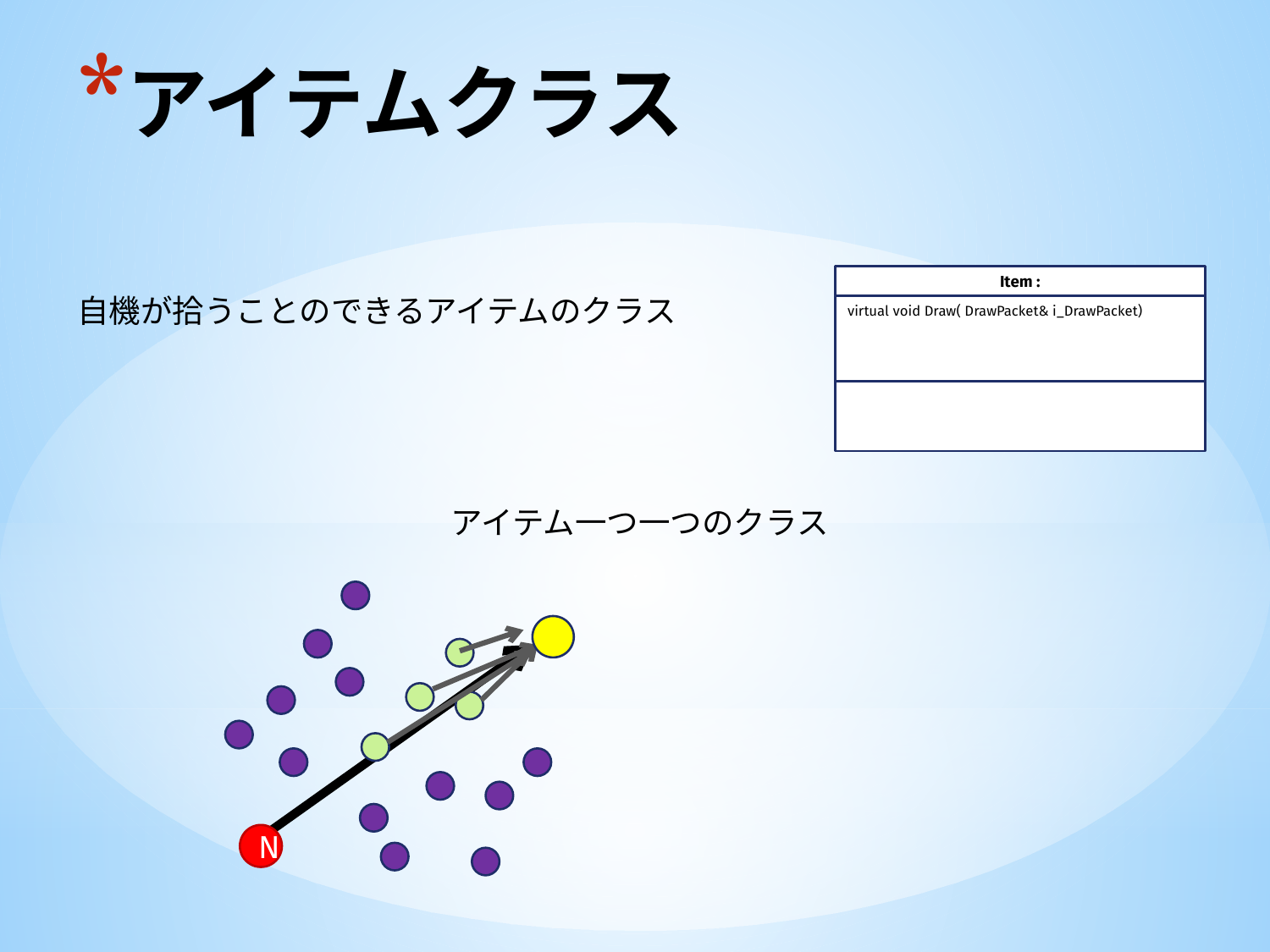

# アイテムクラス
Item :
virtual void Draw( DrawPacket& i_DrawPacket)

自機が拾うことのできるアイテムのクラス

アイテム一つ一つのクラス

N